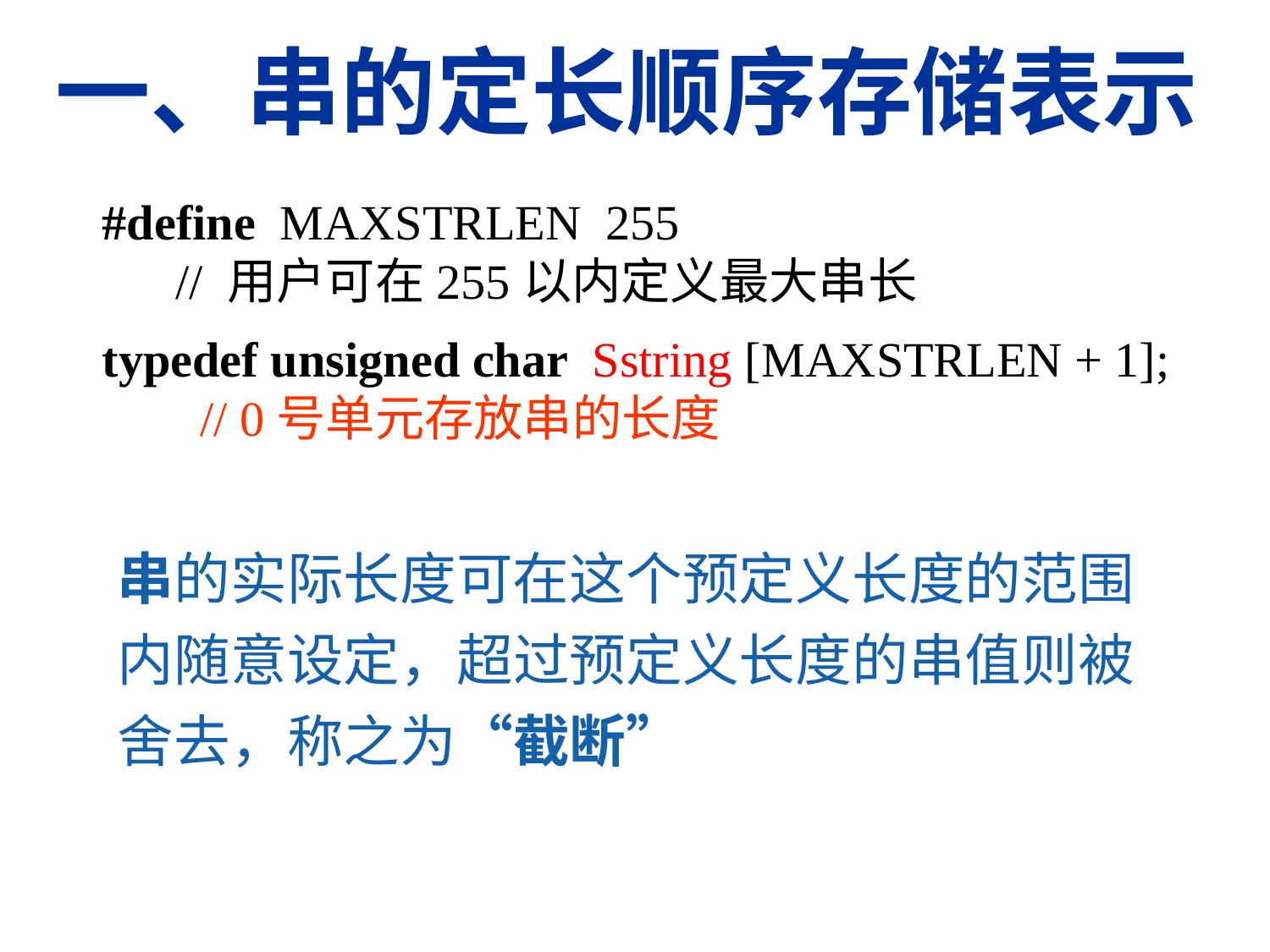

一、串的定长顺序存储表示
  #define  MAXSTRLEN  255
        // 用户可在255以内定义最大串长

  typedef unsigned char  Sstring [MAXSTRLEN + 1];
          // 0号单元存放串的长度
串的实际长度可在这个预定义长度的范围内随意设定，超过预定义长度的串值则被舍去，称之为“截断”